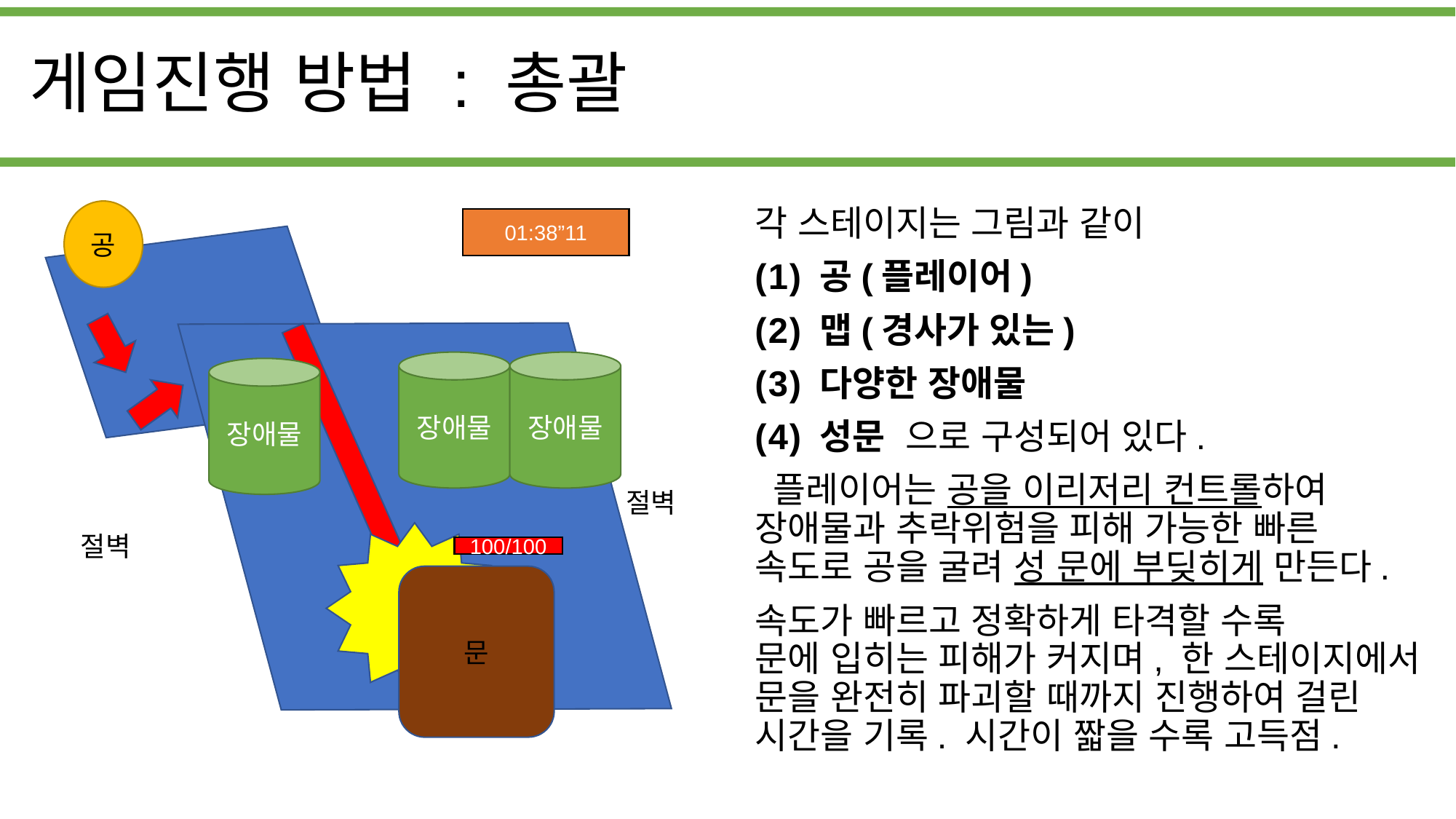

# 게임진행 방법 : 총괄
각 스테이지는 그림과 같이
공(플레이어)
맵(경사가 있는)
다양한 장애물
성문  으로 구성되어 있다.
 플레이어는 공을 이리저리 컨트롤하여
장애물과 추락위험을 피해 가능한 빠른 속도로 공을 굴려 성 문에 부딪히게 만든다.
속도가 빠르고 정확하게 타격할 수록
문에 입히는 피해가 커지며, 한 스테이지에서 문을 완전히 파괴할 때까지 진행하여 걸린 시간을 기록. 시간이 짧을 수록 고득점.
공

장애물
장애물
장애물

문
01:38”11
절벽
절벽
100/100